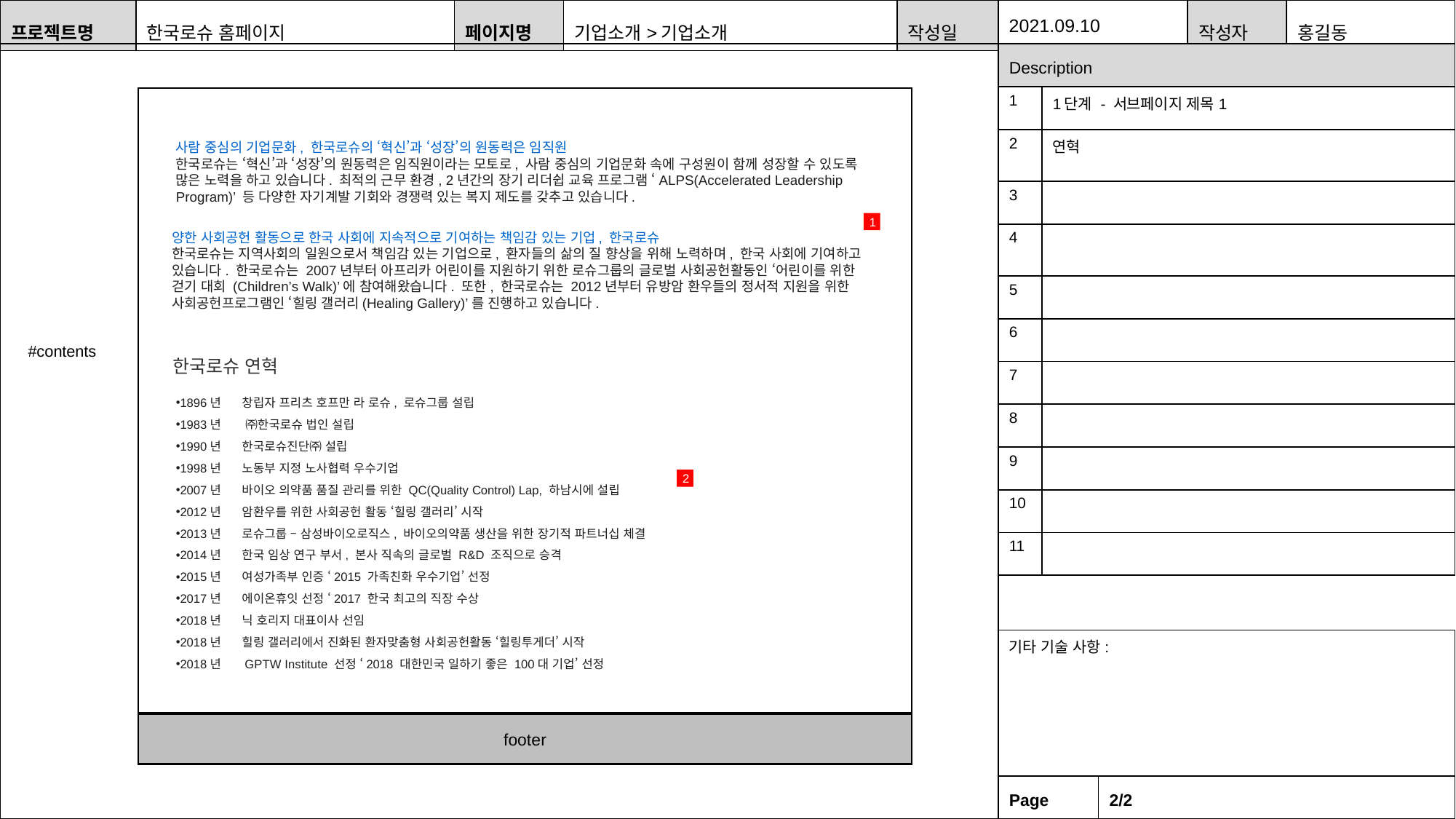

| 프로젝트명 | 한국로슈 홈페이지 | 페이지명 | 기업소개>기업소개 | 작성일 | 2021.09.10 | 작성자 | 홍길동 |
| --- | --- | --- | --- | --- | --- | --- | --- |
9
8
5
6
7
1
2
4

| Description |  |
| --- | --- |
| 1 | 1단계 - 서브페이지 제목1 |
| 2 | 연혁 |
| 3 |  |
| 4 |  |
| 5 |  |
| 6 |  |
| 7 |  |
| 8 |  |
| 9 |  |
| 10 |  |
| 11 |  |

사람 중심의 기업문화, 한국로슈의 ‘혁신’과 ‘성장’의 원동력은 임직원
한국로슈는 ‘혁신’과 ‘성장’의 원동력은 임직원이라는 모토로, 사람 중심의 기업문화 속에 구성원이 함께 성장할 수 있도록 많은 노력을 하고 있습니다. 최적의 근무 환경, 2년간의 장기 리더쉽 교육 프로그램 ‘ALPS(Accelerated Leadership Program)’ 등 다양한 자기계발 기회와 경쟁력 있는 복지 제도를 갖추고 있습니다.
1
양한 사회공헌 활동으로 한국 사회에 지속적으로 기여하는 책임감 있는 기업, 한국로슈
한국로슈는 지역사회의 일원으로서 책임감 있는 기업으로, 환자들의 삶의 질 향상을 위해 노력하며, 한국 사회에 기여하고 있습니다. 한국로슈는 2007년부터 아프리카 어린이를 지원하기 위한 로슈그룹의 글로벌 사회공헌활동인 ‘어린이를 위한 걷기 대회 (Children’s Walk)’에 참여해왔습니다. 또한, 한국로슈는 2012년부터 유방암 환우들의 정서적 지원을 위한 사회공헌프로그램인 ‘힐링 갤러리(Healing Gallery)’를 진행하고 있습니다.
#contents
한국로슈 연혁
1896년      창립자 프리츠 호프만 라 로슈, 로슈그룹 설립
1983년       ㈜한국로슈 법인 설립
1990년      한국로슈진단㈜ 설립
1998년      노동부 지정 노사협력 우수기업
2007년      바이오 의약품 품질 관리를 위한 QC(Quality Control) Lap, 하남시에 설립
2012년      암환우를 위한 사회공헌 활동 ‘힐링 갤러리’ 시작
2013년      로슈그룹 – 삼성바이오로직스, 바이오의약품 생산을 위한 장기적 파트너십 체결
2014년      한국 임상 연구 부서, 본사 직속의 글로벌 R&D 조직으로 승격
2015년      여성가족부 인증 ‘2015 가족친화 우수기업’ 선정
2017년      에이온휴잇 선정 ‘2017 한국 최고의 직장 수상
2018년      닉 호리지 대표이사 선임
2018년      힐링 갤러리에서 진화된 환자맞춤형 사회공헌활동 ‘힐링투게더’ 시작
2018년      GPTW Institute 선정 ‘2018 대한민국 일하기 좋은 100대 기업’ 선정
2
| 기타 기술 사항: |
| --- |
footer
| Page | 2/2 |
| --- | --- |